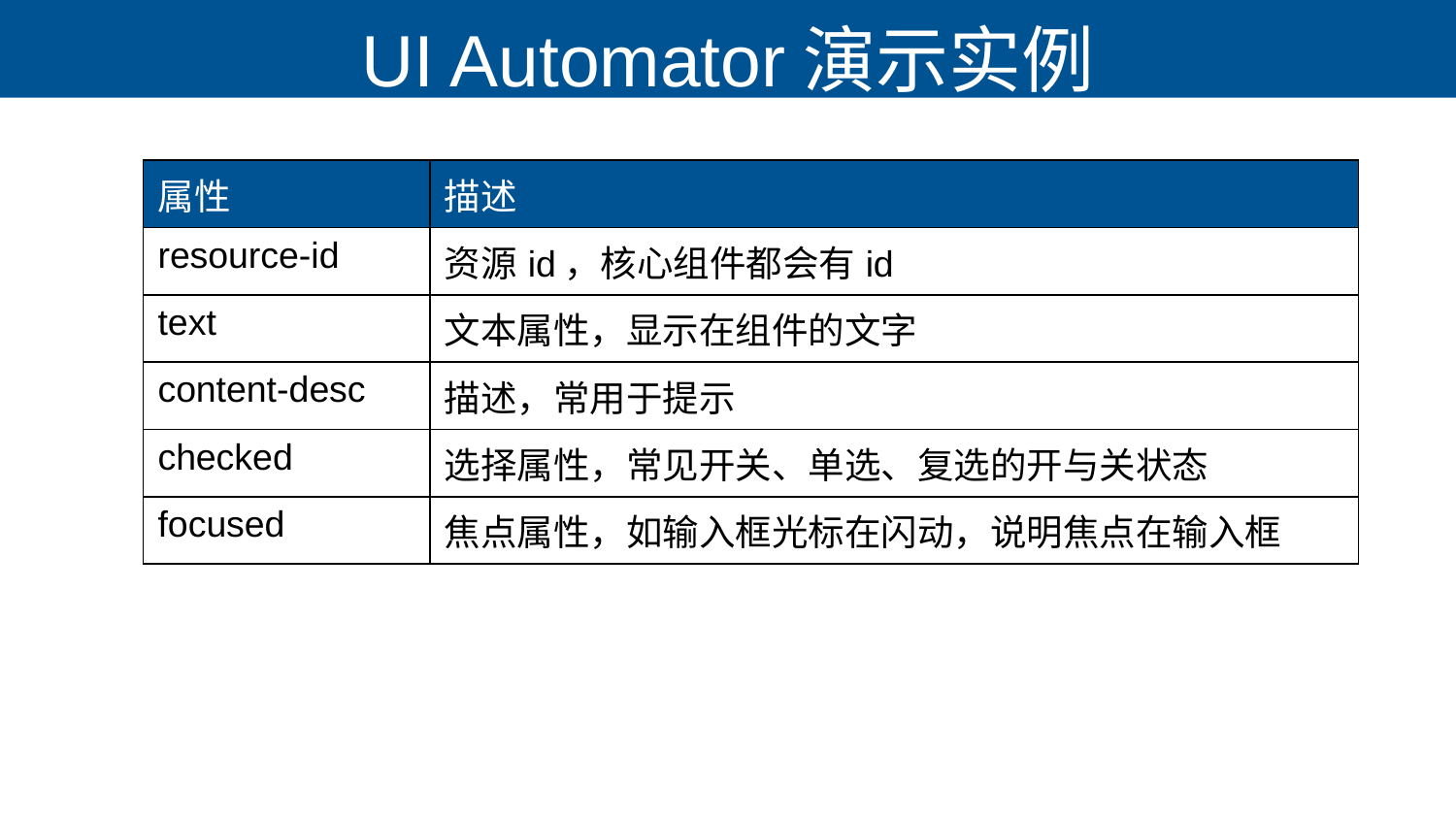

# UI Automator演示实例
| 属性 | 描述 |
| --- | --- |
| resource-id | 资源id，核心组件都会有id |
| text | 文本属性，显示在组件的文字 |
| content-desc | 描述，常用于提示 |
| checked | 选择属性，常见开关、单选、复选的开与关状态 |
| focused | 焦点属性，如输入框光标在闪动，说明焦点在输入框 |